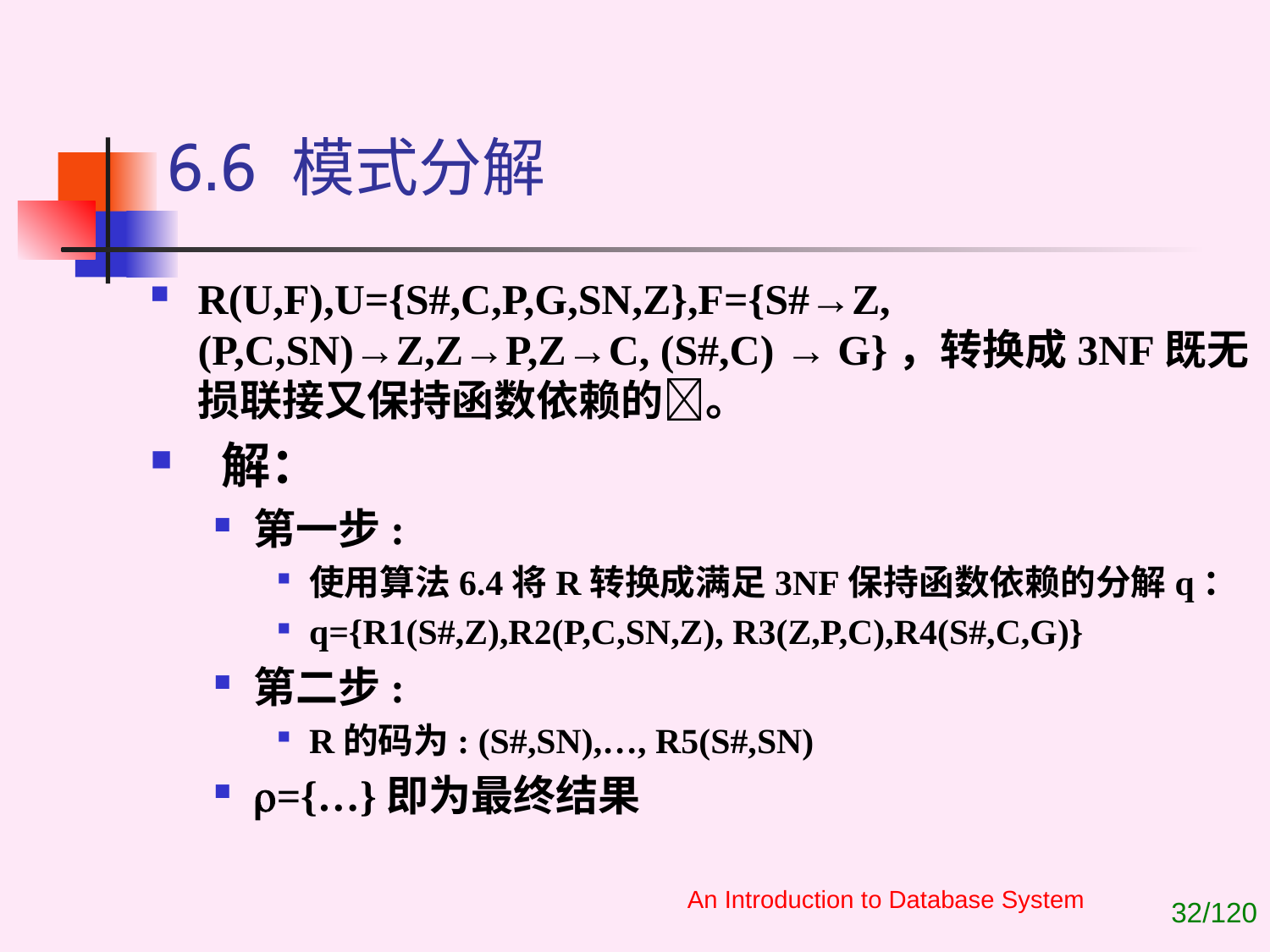

# 6.6 模式分解
R(U,F),U={S#,C,P,G,SN,Z},F={S#→Z,(P,C,SN)→Z,Z→P,Z→C, (S#,C) → G}，转换成3NF既无损联接又保持函数依赖的ρ。
 解：
第一步:
使用算法6.4将R转换成满足3NF保持函数依赖的分解q：
q={R1(S#,Z),R2(P,C,SN,Z), R3(Z,P,C),R4(S#,C,G)}
第二步:
R的码为: (S#,SN),…, R5(S#,SN)
ρ={…}即为最终结果
An Introduction to Database System
32/120